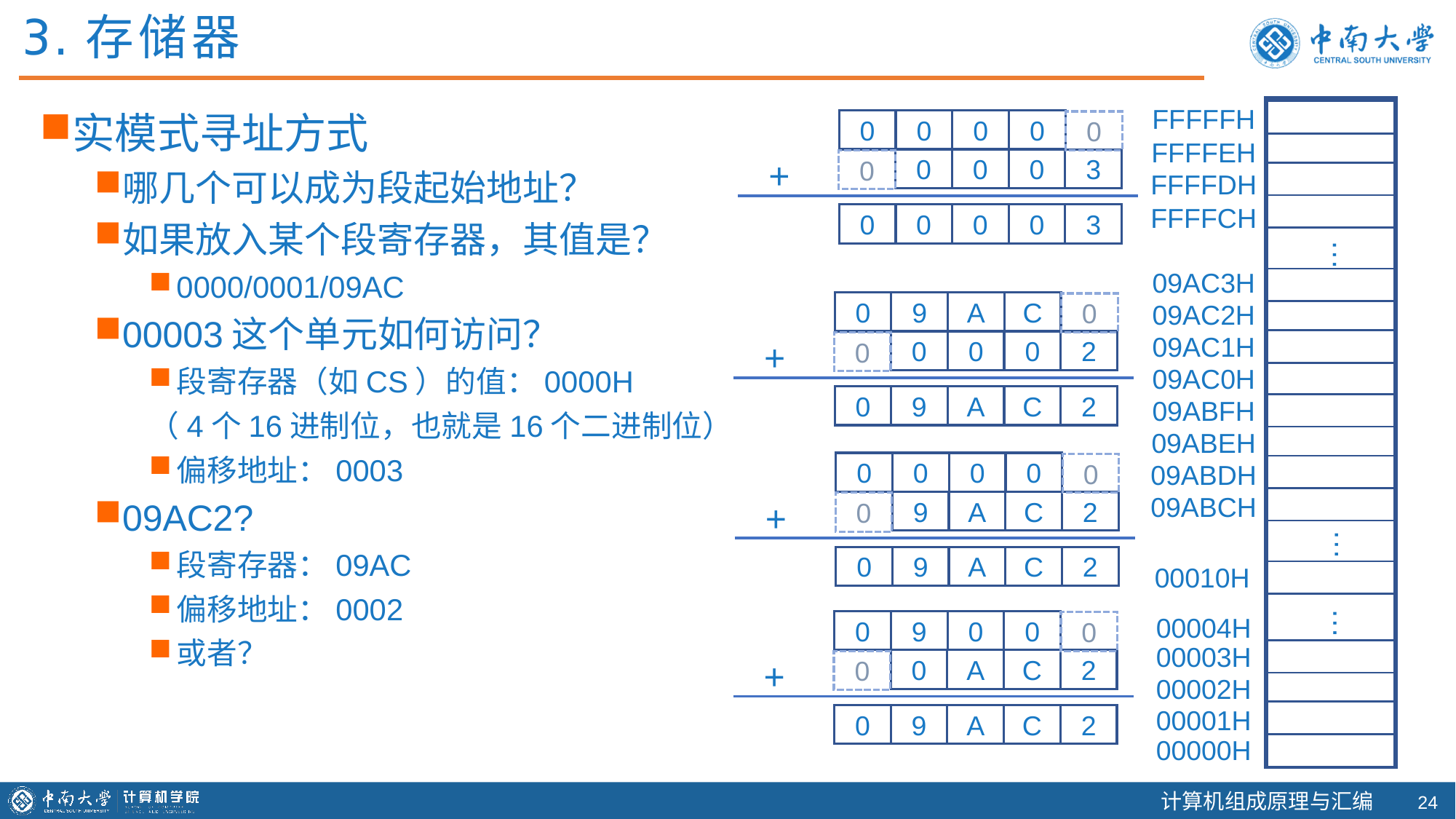

3.存储器
FFFFFH

实模式寻址方式
哪几个可以成为段起始地址？
如果放入某个段寄存器，其值是？
0000/0001/09AC
00003这个单元如何访问？
段寄存器（如CS）的值：0000H
（4个16进制位，也就是16个二进制位）
偏移地址：0003
09AC2?
段寄存器：09AC
偏移地址：0002
或者？

0
0
0
0
0
FFFFEH

+
0
0
0
3
0
FFFFDH

FFFFCH
0
0
0
0
3
…
09AC3H

0
9
A
C
09AC2H
0

09AC1H
+

0
0
0
2
0
09AC0H

0
9
A
C
2
09ABFH

09ABEH

0
0
0
0
09ABDH
0

09ABCH

+
9
A
C
2
0
…
0
9
A
C
2
00010H

…
00004H
0
9
0
0
0
00003H

+
0
A
C
2
0
00002H

00001H

0
9
A
C
2
00000H

24